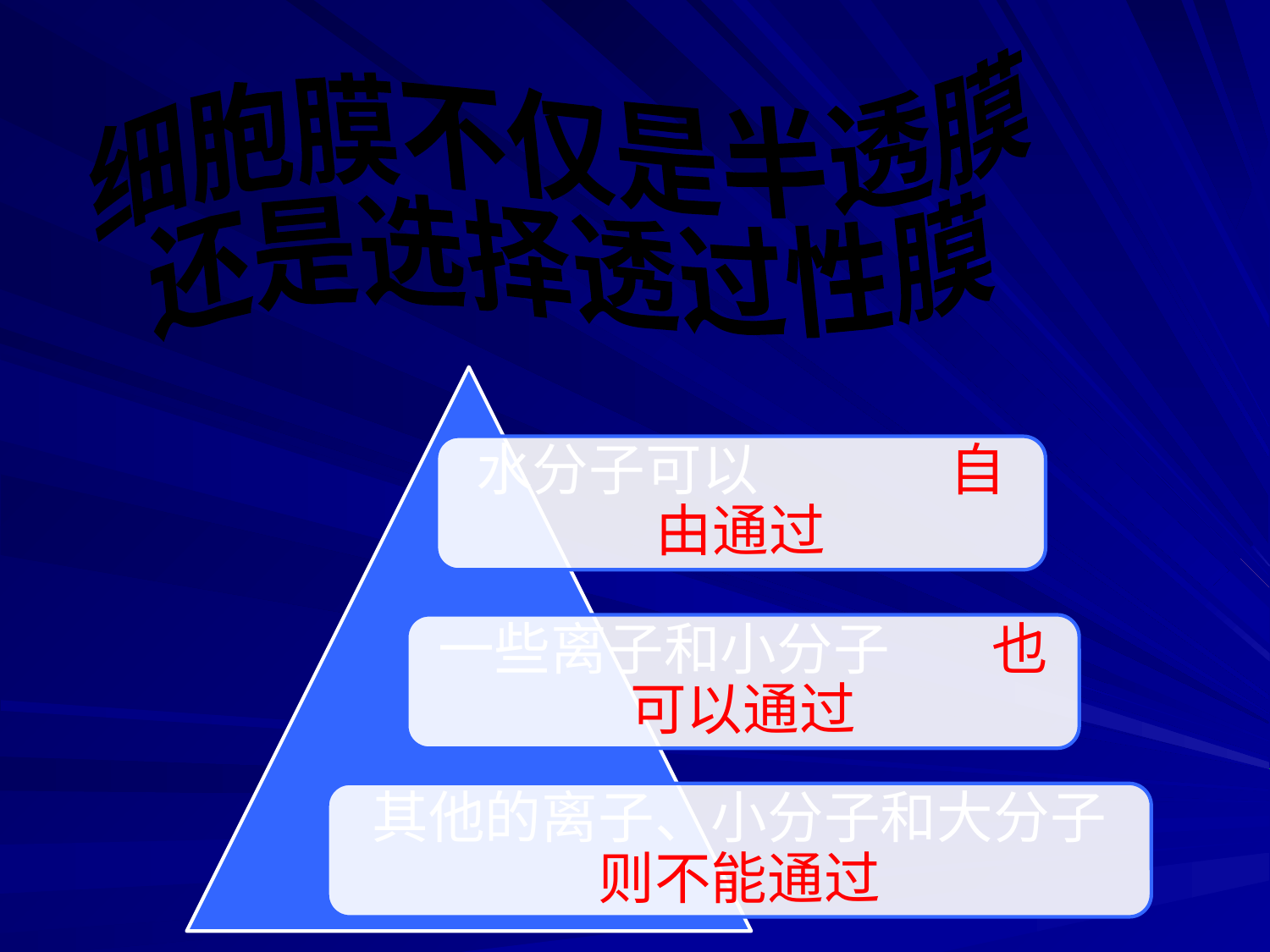

细胞膜不仅是半透膜
还是选择透过性膜
水分子可以               自由通过
一些离子和小分子        也可以通过
其他的离子、小分子和大分子则不能通过